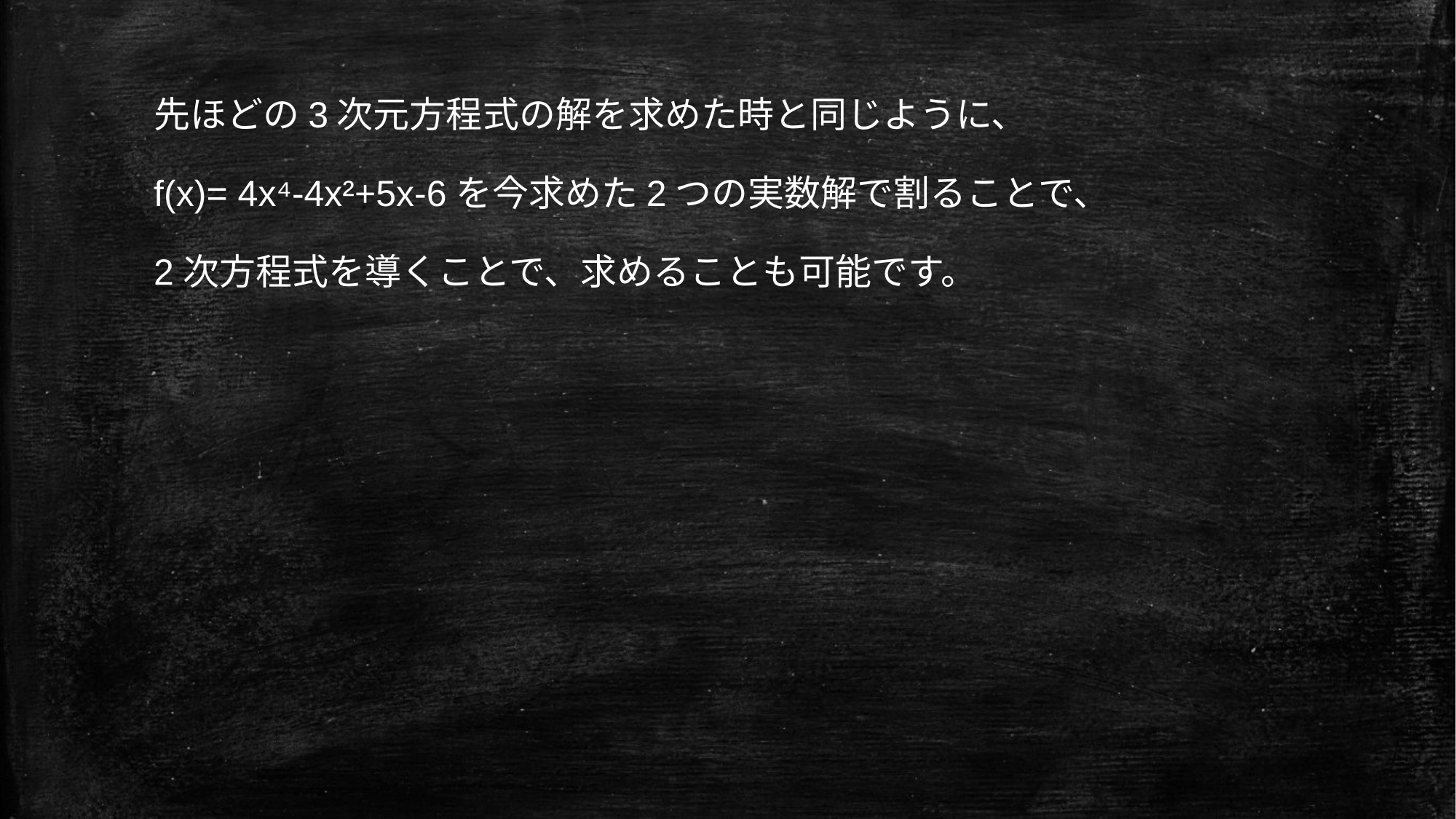

先ほどの3次元方程式の解を求めた時と同じように、

f(x)= 4x⁴-4x²+5x-6を今求めた2つの実数解で割ることで、

2次方程式を導くことで、求めることも可能です。